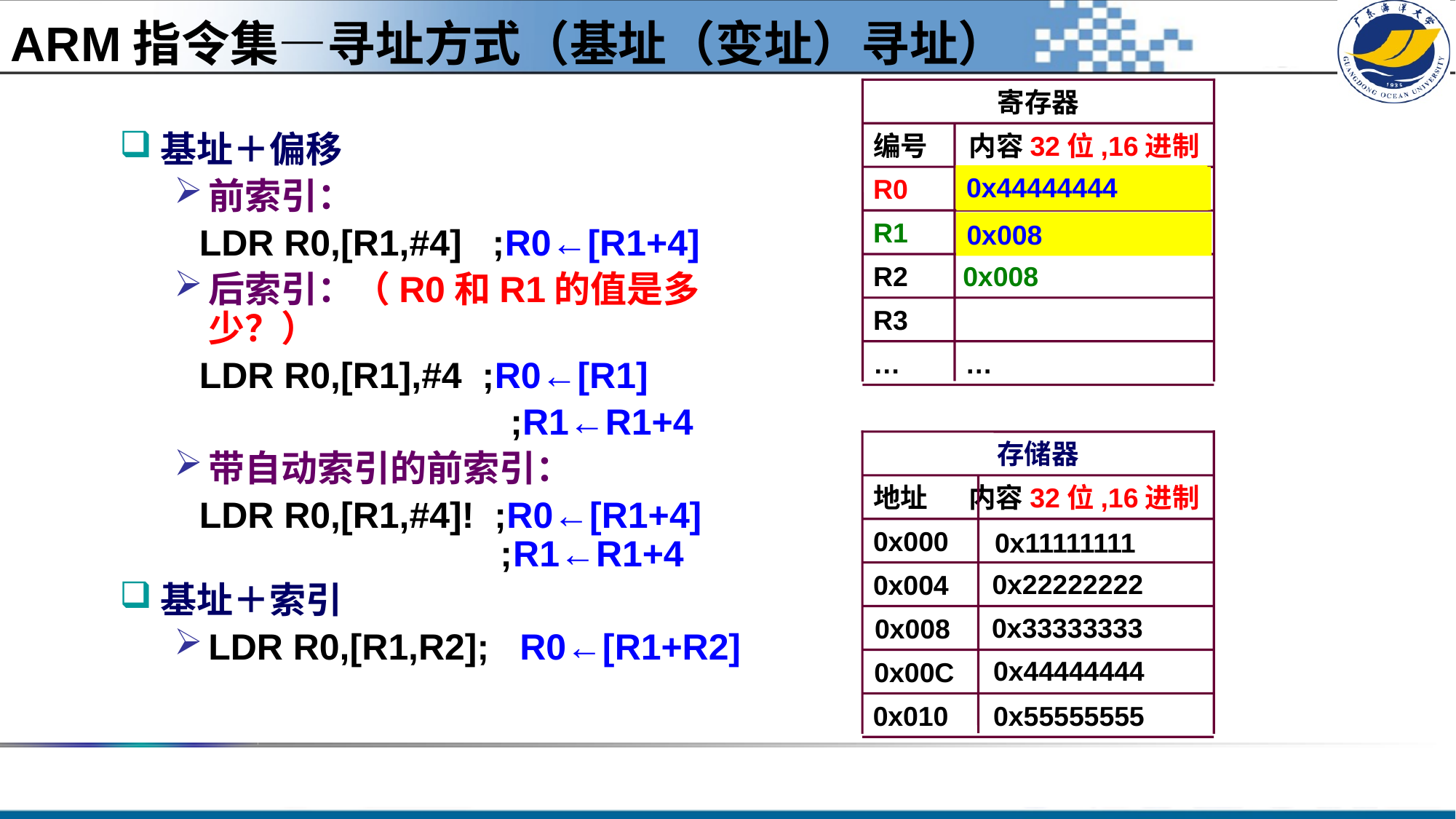

ARM指令集—寻址方式（基址（变址）寻址）
#

寄存器

编号
内容32位,16进制
基址＋偏移
前索引：
   LDR R0,[R1,#4]   ;R0←[R1+4]
后索引：（R0和R1的值是多少？）
   LDR R0,[R1],#4  ;R0←[R1]
                                 ;R1←R1+4
带自动索引的前索引：
   LDR R0,[R1,#4]!  ;R0←[R1+4]		                  ;R1←R1+4
基址＋索引
LDR R0,[R1,R2];   R0←[R1+R2]
0x44444444
0x33333333

R0
0x22222222

R1
0x004
0x008
0x008

R2

R3

…
…

存储器

地址
内容32位,16进制

0x000
0x11111111
0x22222222

0x004
0x33333333

0x008
0x44444444

0x00C

0x010
0x55555555